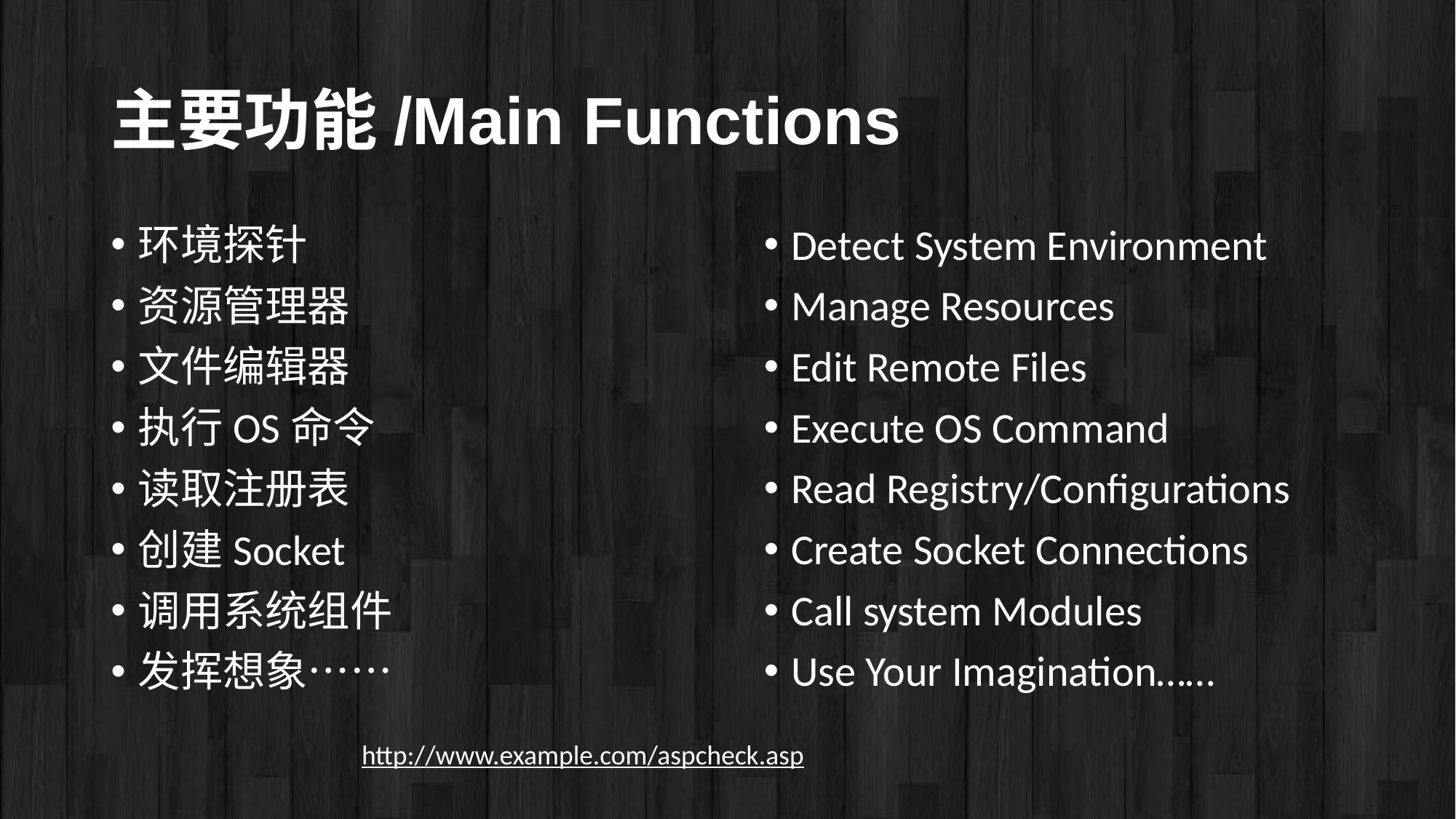

# 主要功能/Main Functions
环境探针
资源管理器
文件编辑器
执行OS命令
读取注册表
创建Socket
调用系统组件
发挥想象……
Detect System Environment
Manage Resources
Edit Remote Files
Execute OS Command
Read Registry/Configurations
Create Socket Connections
Call system Modules
Use Your Imagination……
http://www.example.com/aspcheck.asp